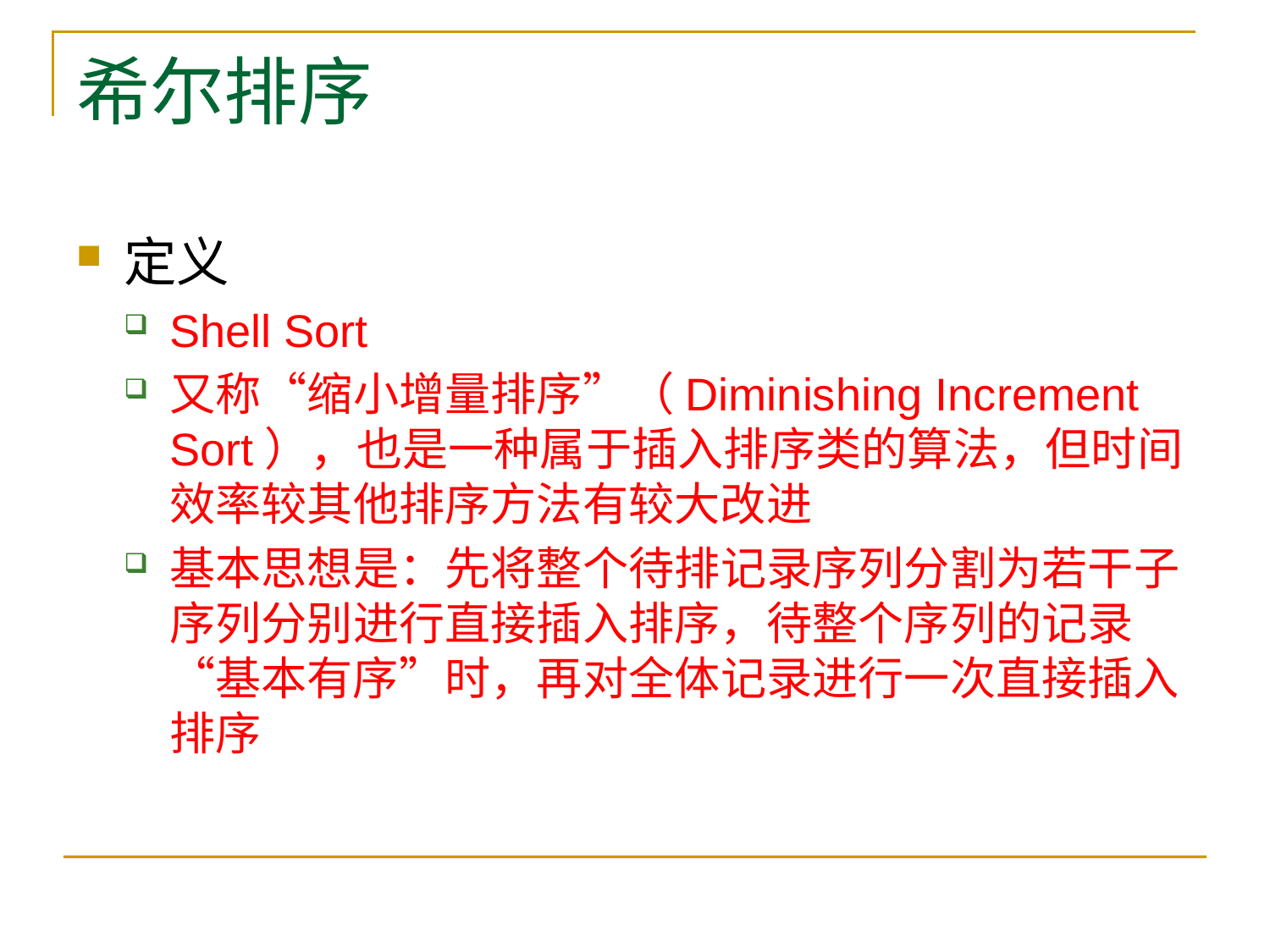

# 希尔排序
定义
Shell Sort
又称“缩小增量排序”（Diminishing Increment Sort），也是一种属于插入排序类的算法，但时间效率较其他排序方法有较大改进
基本思想是：先将整个待排记录序列分割为若干子序列分别进行直接插入排序，待整个序列的记录“基本有序”时，再对全体记录进行一次直接插入排序